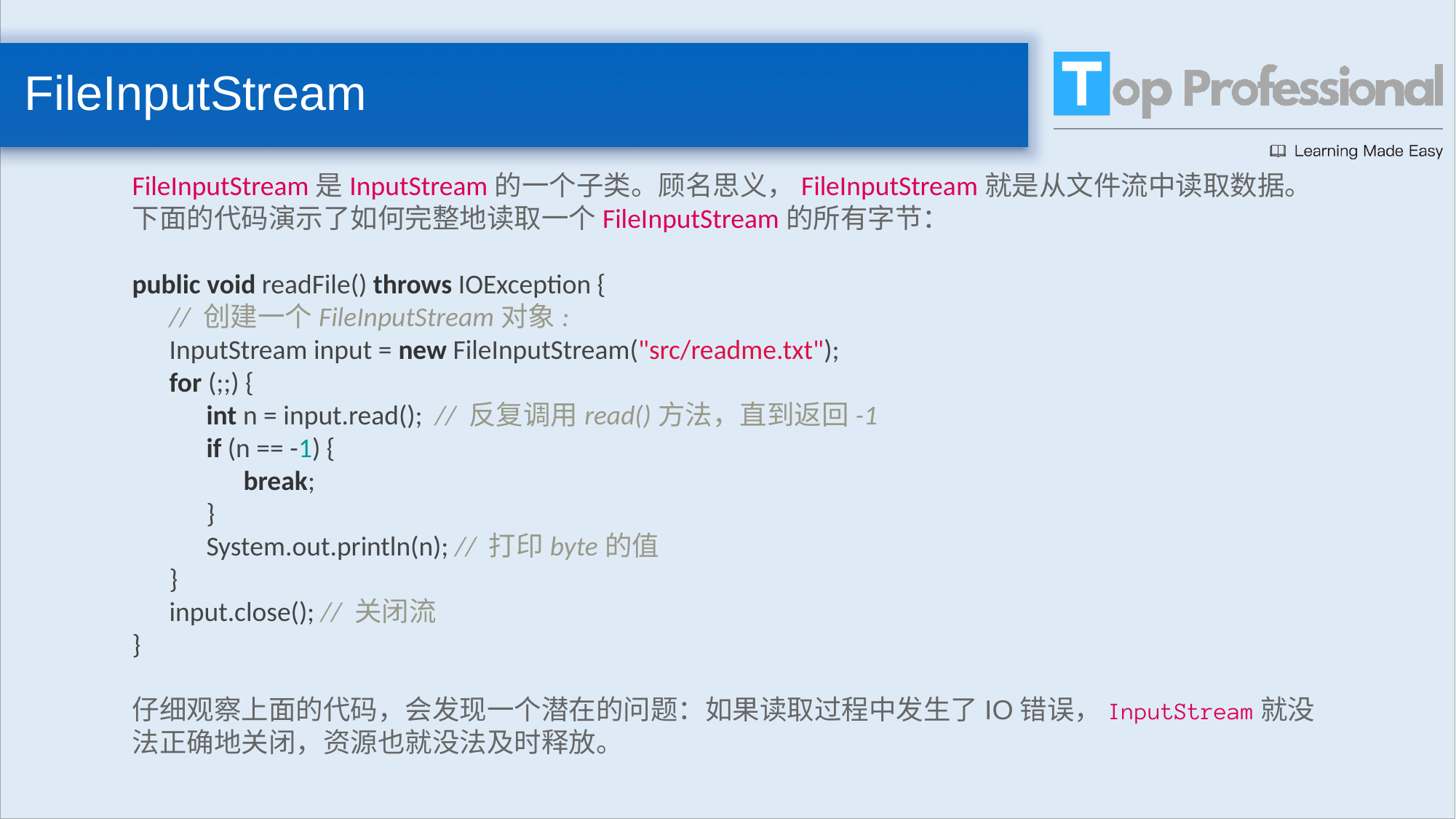

# FileInputStream
FileInputStream是InputStream的一个子类。顾名思义，FileInputStream就是从文件流中读取数据。下面的代码演示了如何完整地读取一个FileInputStream的所有字节：

public void readFile() throws IOException {
      // 创建一个FileInputStream对象:
      InputStream input = new FileInputStream("src/readme.txt");
      for (;;) {
            int n = input.read();  // 反复调用read()方法，直到返回-1
            if (n == -1) {
                  break;
            }
            System.out.println(n); // 打印byte的值
      }
      input.close(); // 关闭流
}

仔细观察上面的代码，会发现一个潜在的问题：如果读取过程中发生了IO错误，InputStream就没法正确地关闭，资源也就没法及时释放。